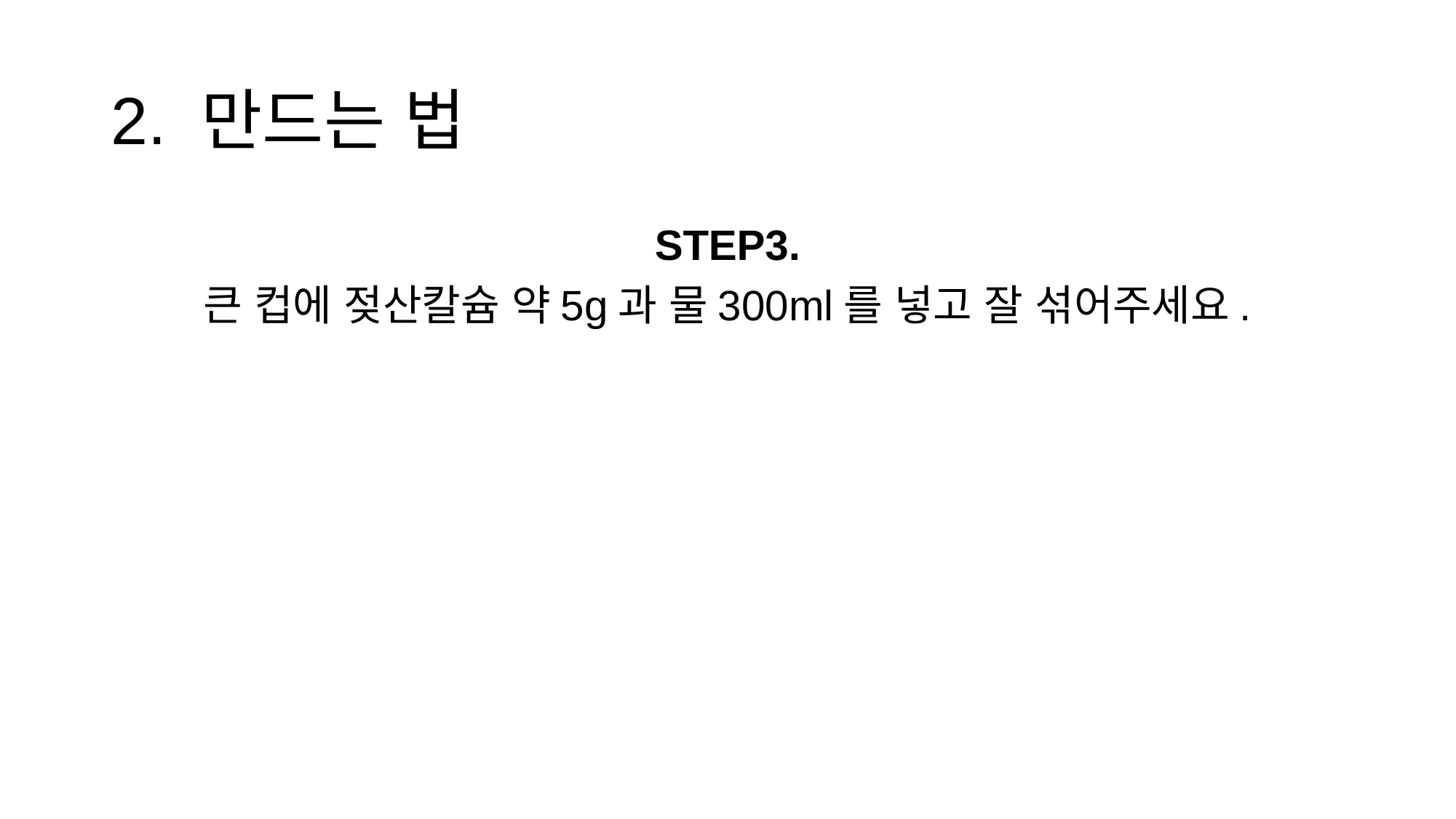

# 2. 만드는 법
STEP3.
큰 컵에 젖산칼슘 약5g과 물300ml를 넣고 잘 섞어주세요.